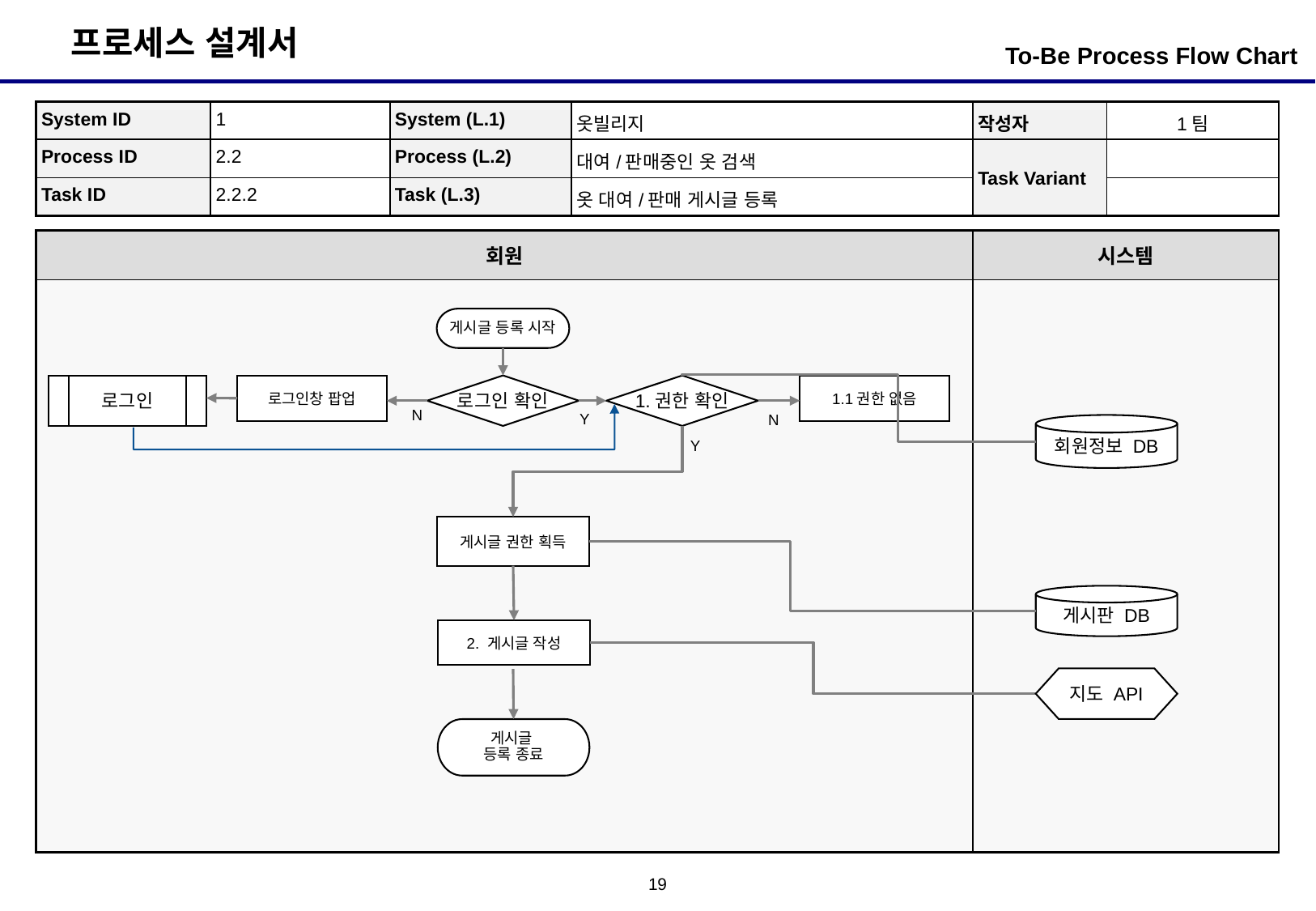

To-Be Process Flow Chart
| System ID | 1 | System (L.1) | 옷빌리지 | 작성자 | 1팀 |
| --- | --- | --- | --- | --- | --- |
| Process ID | 2.2 | Process (L.2) | 대여/판매중인 옷 검색 | Task Variant |  |
| Task ID | 2.2.2 | Task (L.3) | 옷 대여/판매 게시글 등록 |  |  |
| 회원 | 시스템 |
| --- | --- |
|  |  |
게시글 등록 시작
로그인
로그인 확인
1.권한 확인
1.1권한 없음
로그인창 팝업
N
Y

N
회원정보 DB
Y
게시글 권한 획득
게시판 DB
2. 게시글 작성
지도 API
게시글
등록 종료